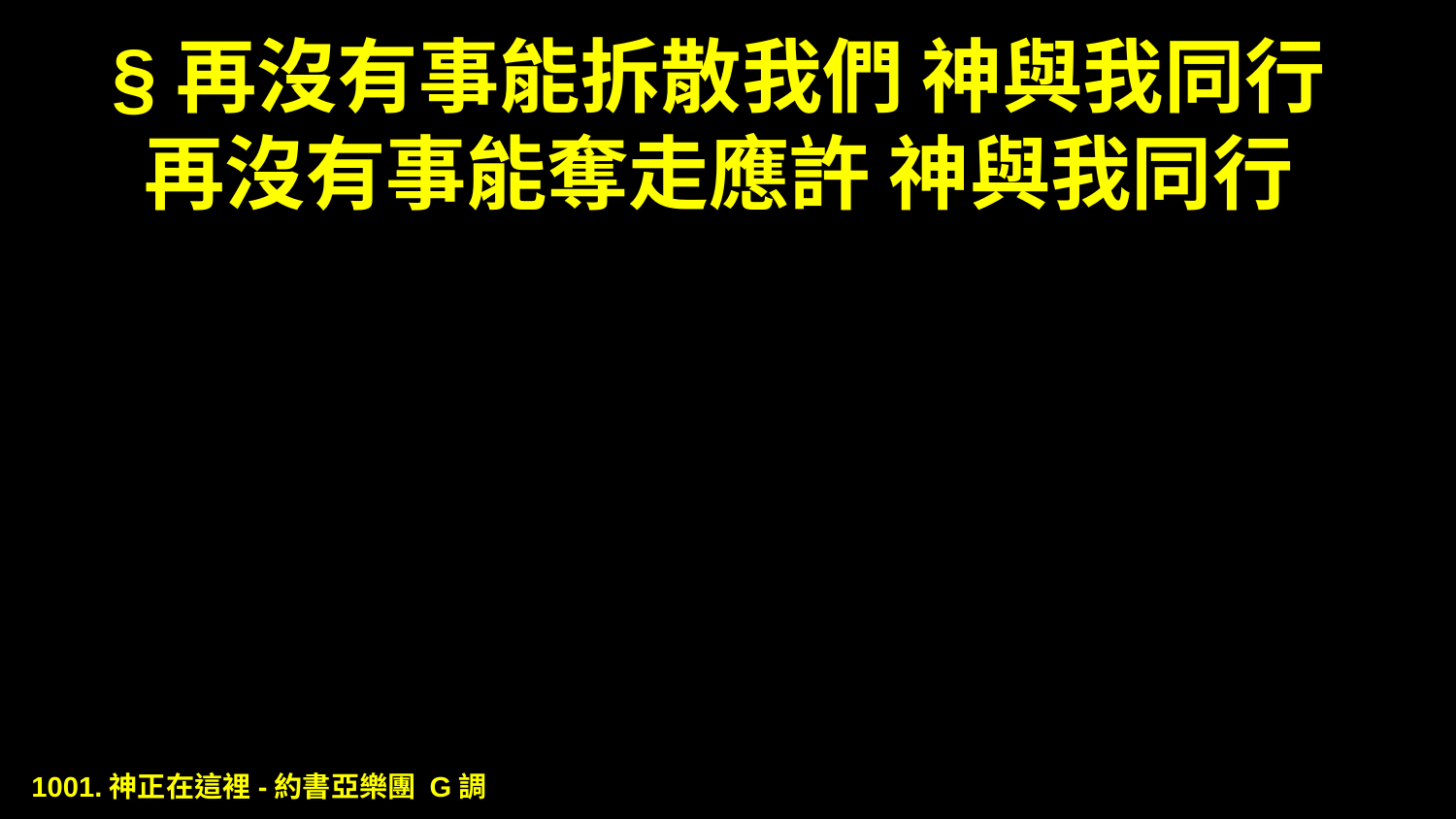

# §再沒有事能拆散我們 神與我同行 再沒有事能奪走應許 神與我同行
1001.神正在這裡-約書亞樂團 G調